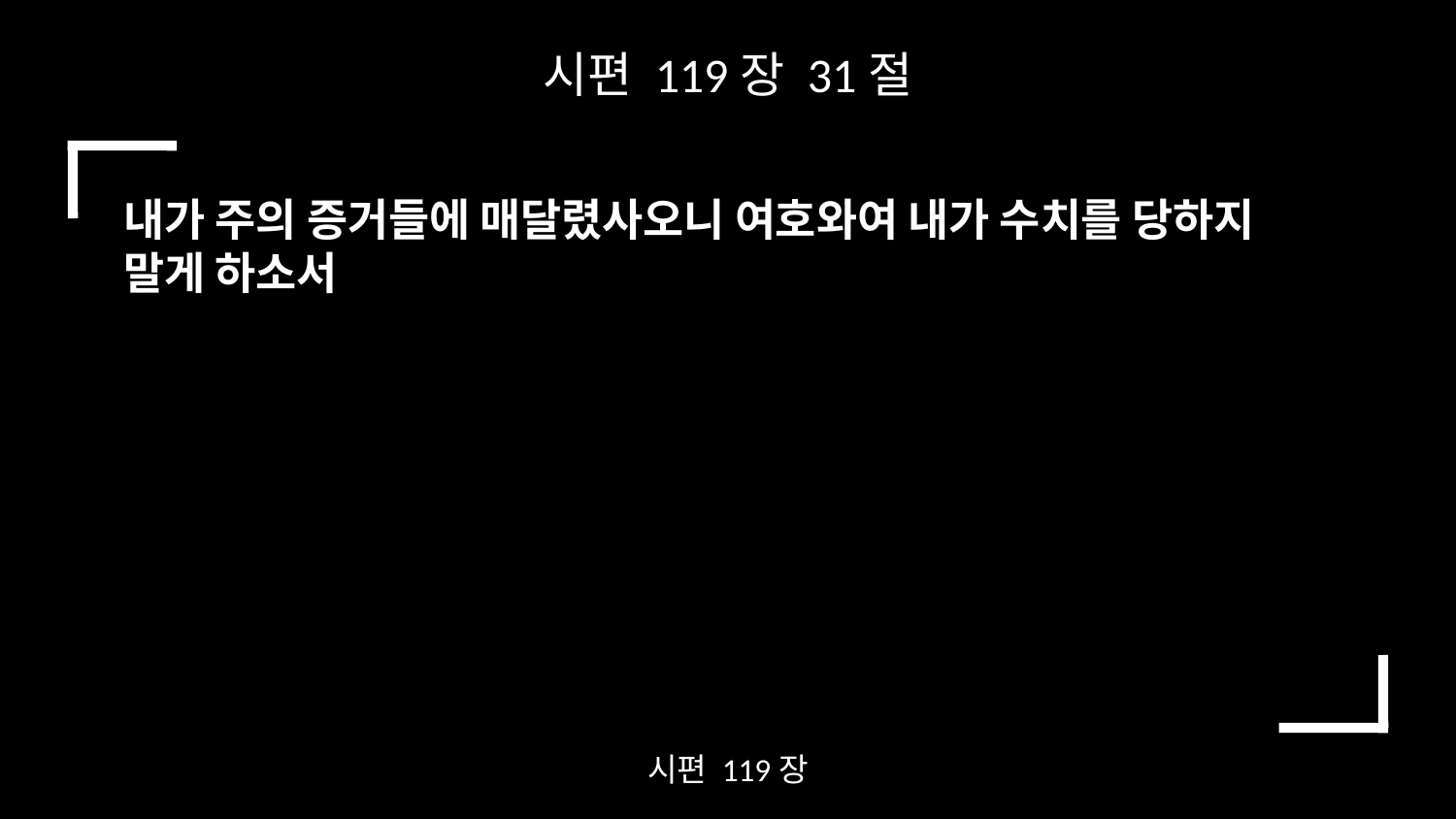

시편 119장 31절

내가 주의 증거들에 매달렸사오니 여호와여 내가 수치를 당하지 말게 하소서

시편 119장